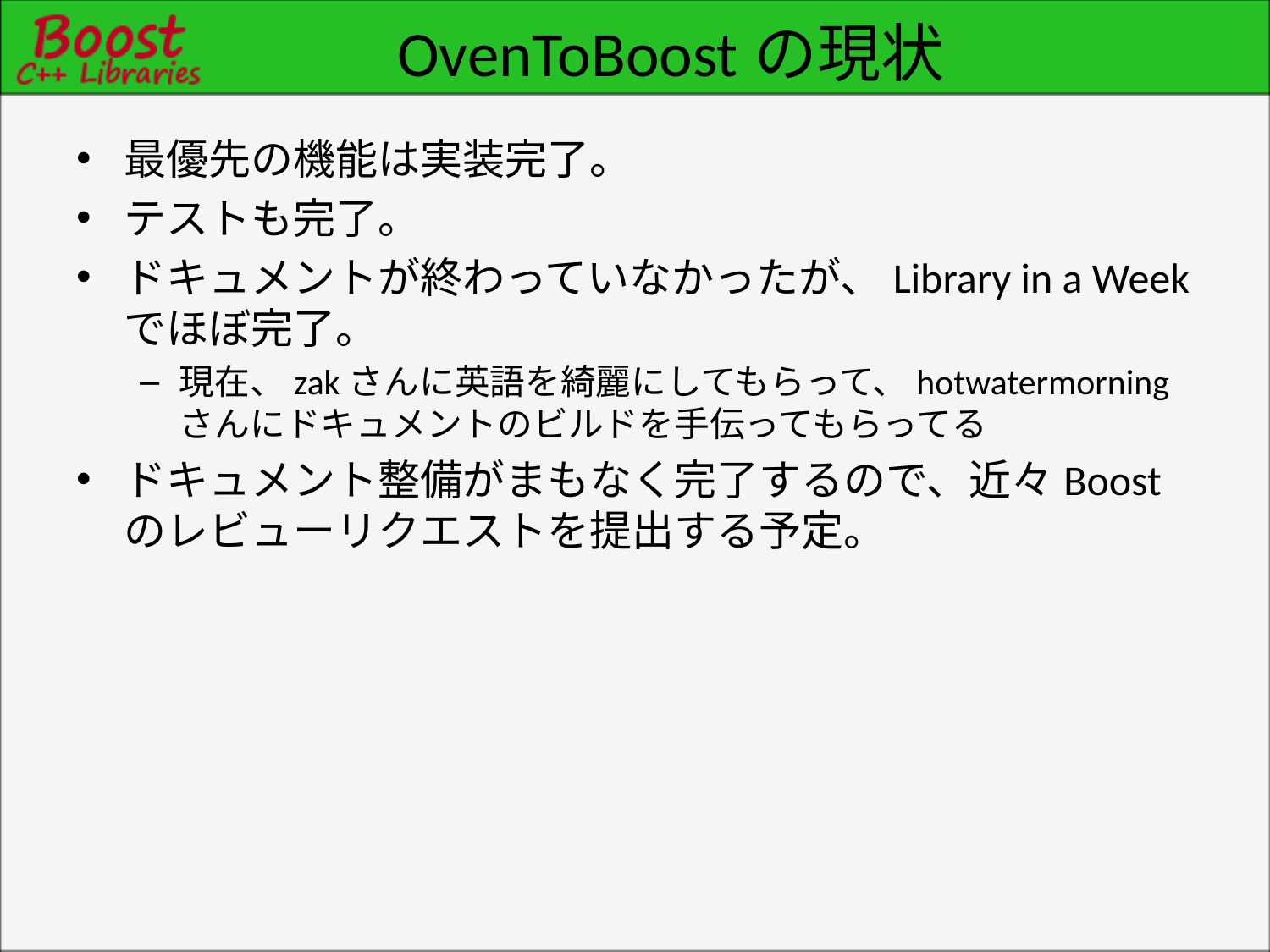

# OvenToBoostの現状
最優先の機能は実装完了。
テストも完了。
ドキュメントが終わっていなかったが、Library in a Weekでほぼ完了。
現在、zakさんに英語を綺麗にしてもらって、hotwatermorningさんにドキュメントのビルドを手伝ってもらってる
ドキュメント整備がまもなく完了するので、近々Boostのレビューリクエストを提出する予定。